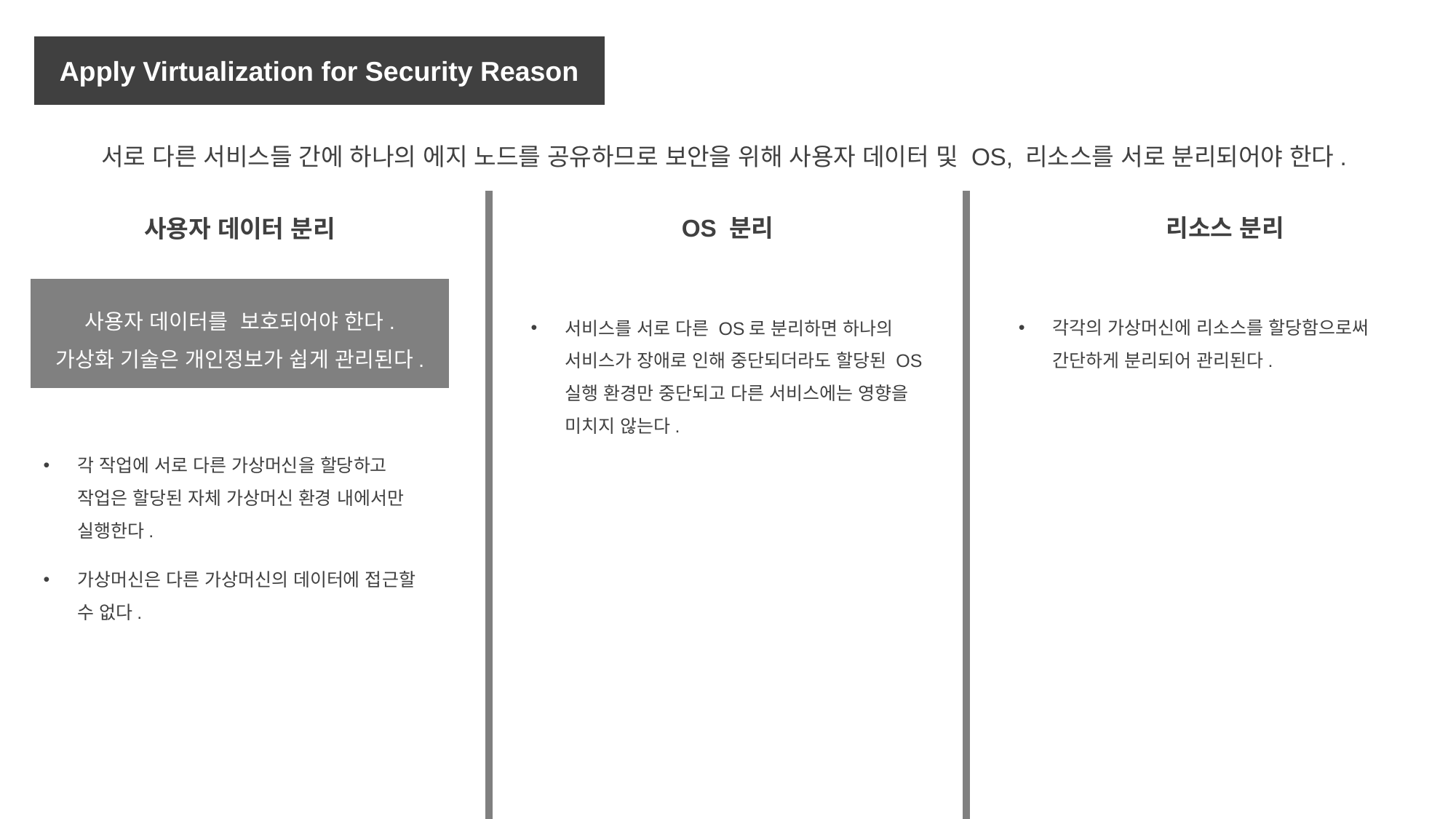

Apply Virtualization for Security Reason
서로 다른 서비스들 간에 하나의 에지 노드를 공유하므로 보안을 위해 사용자 데이터 및 OS, 리소스를 서로 분리되어야 한다.

리소스 분리
OS 분리
사용자 데이터 분리
서비스를 서로 다른 OS로 분리하면 하나의 서비스가 장애로 인해 중단되더라도 할당된 OS 실행 환경만 중단되고 다른 서비스에는 영향을 미치지 않는다.
각각의 가상머신에 리소스를 할당함으로써 간단하게 분리되어 관리된다.
사용자 데이터를  보호되어야 한다.
가상화 기술은 개인정보가 쉽게 관리된다.
각 작업에 서로 다른 가상머신을 할당하고 작업은 할당된 자체 가상머신 환경 내에서만 실행한다.

가상머신은 다른 가상머신의 데이터에 접근할 수 없다.